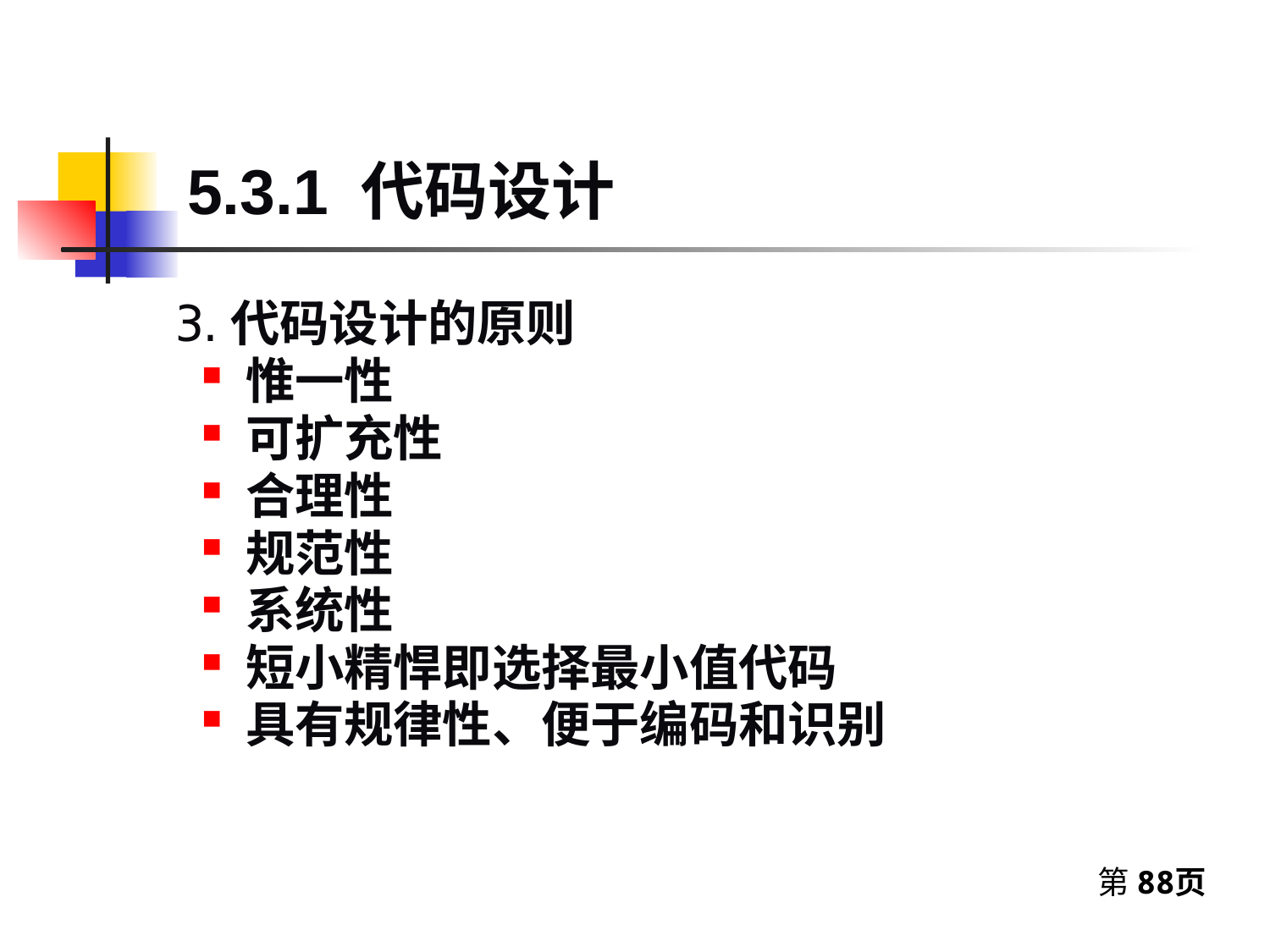

5.3.1 代码设计
3.代码设计的原则
 惟一性
 可扩充性
 合理性
 规范性
 系统性
 短小精悍即选择最小值代码
 具有规律性、便于编码和识别